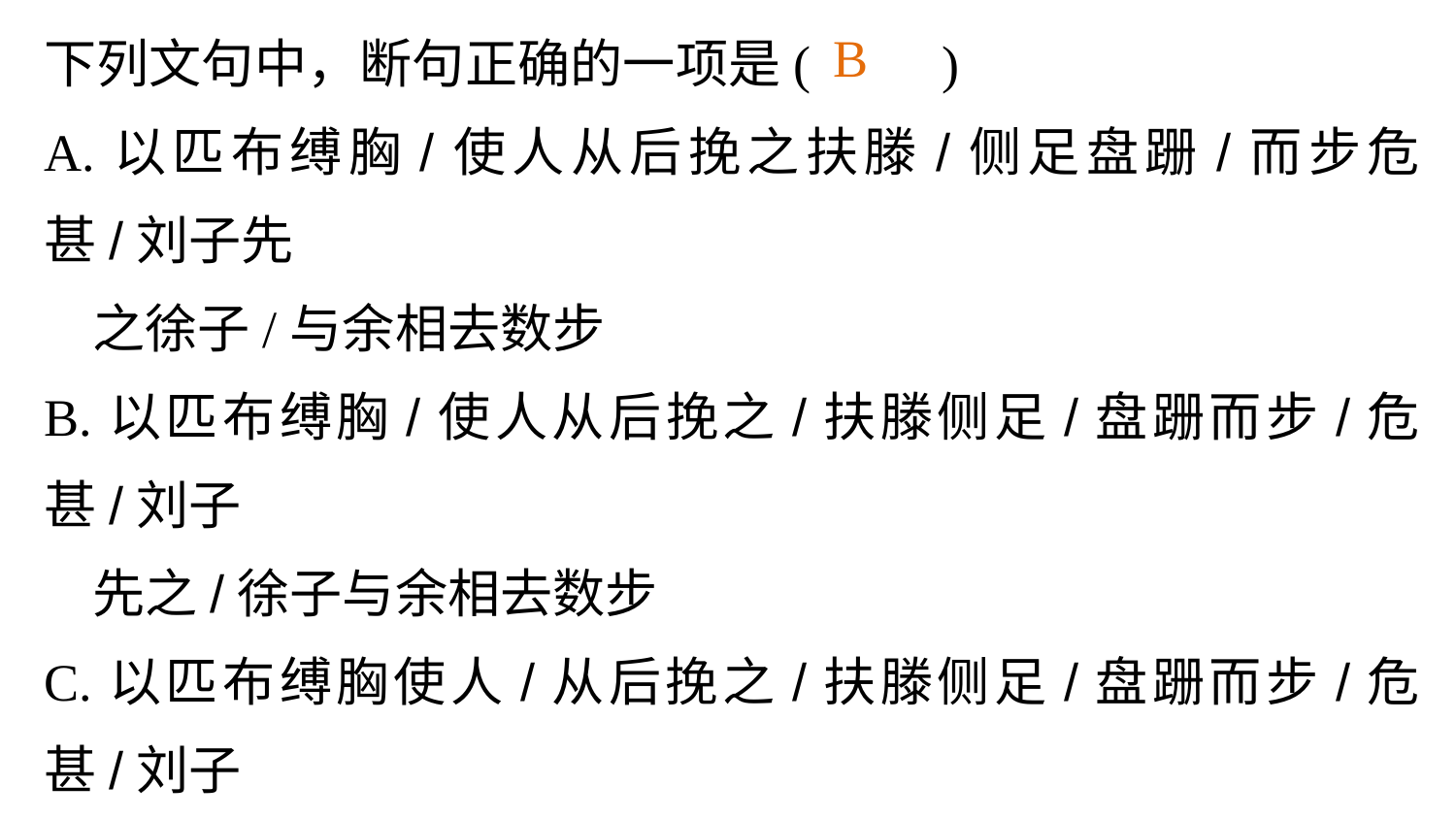

下列文句中，断句正确的一项是(　　)
A.以匹布缚胸/使人从后挽之扶滕/侧足盘跚/而步危甚/刘子先
   之徐子/与余相去数步
B.以匹布缚胸/使人从后挽之/扶滕侧足/盘跚而步/危甚/刘子
   先之/徐子与余相去数步
C.以匹布缚胸使人/从后挽之/扶滕侧足/盘跚而步/危甚/刘子
   先之徐子/与余相去数步
D.以匹布缚胸使人/从后挽之扶滕/侧足盘跚/而步危甚/刘子先
   之/徐子与余相去数步
B